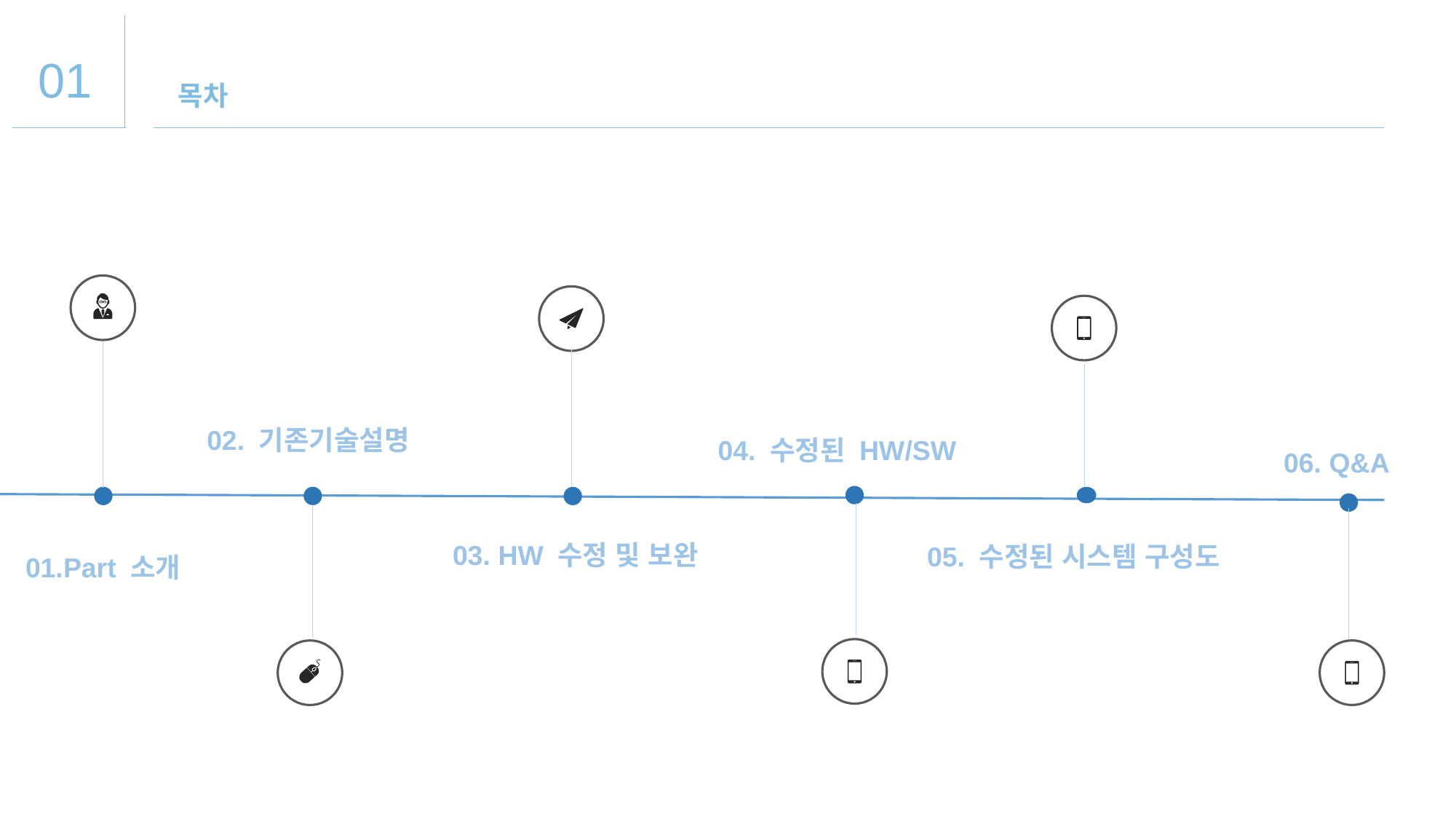

01
목차

04. 수정된 HW/SW
02. 기존기술설명

06. Q&A

03. HW 수정 및 보완
01.Part 소개
05. 수정된 시스템 구성도